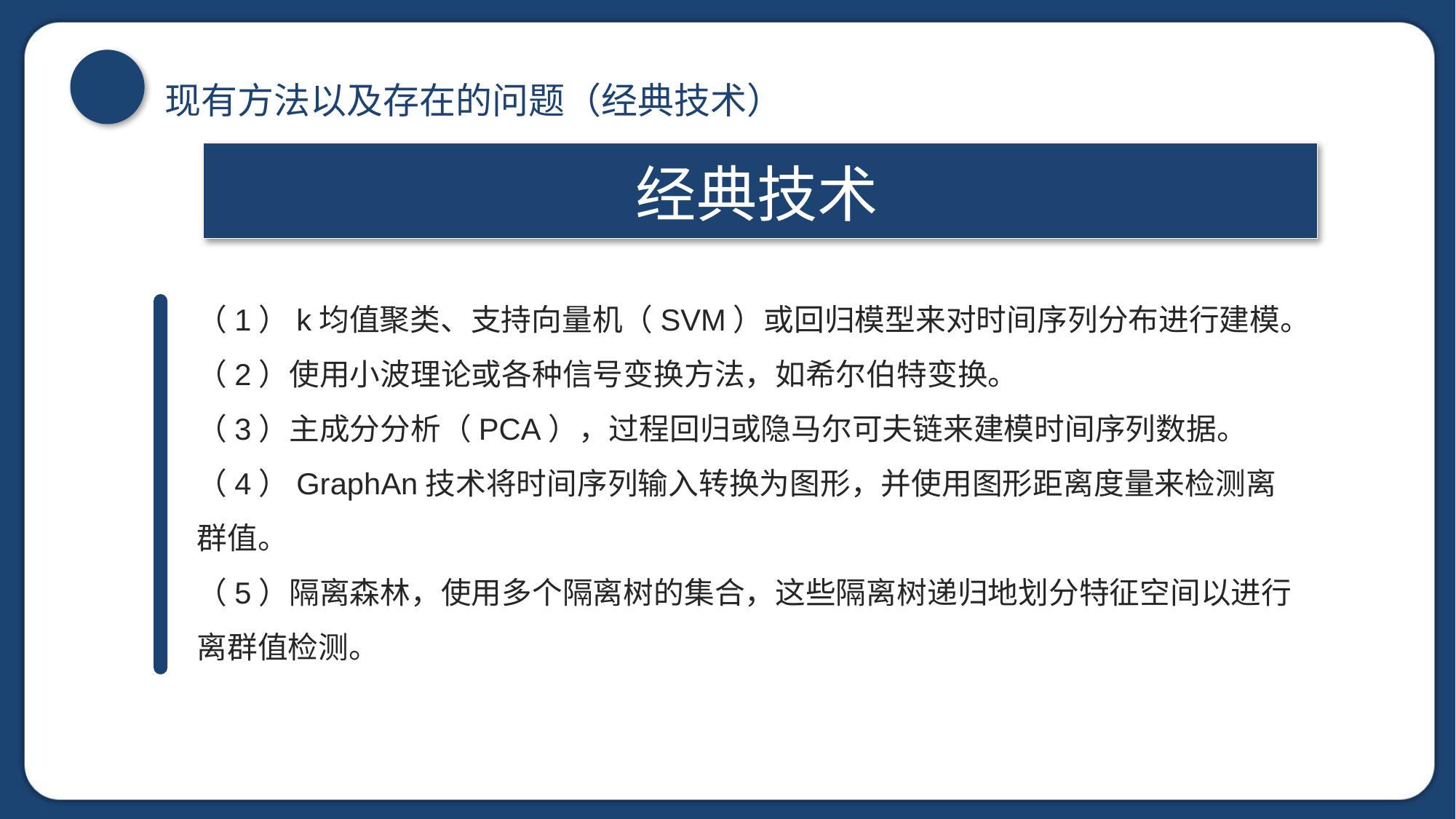

现有方法以及存在的问题（经典技术）

经典技术

（1）k均值聚类、支持向量机（SVM）或回归模型来对时间序列分布进行建模。（2）使用小波理论或各种信号变换方法，如希尔伯特变换。
（3）主成分分析（PCA），过程回归或隐马尔可夫链来建模时间序列数据。
（4）GraphAn技术将时间序列输入转换为图形，并使用图形距离度量来检测离群值。
（5）隔离森林，使用多个隔离树的集合，这些隔离树递归地划分特征空间以进行离群值检测。